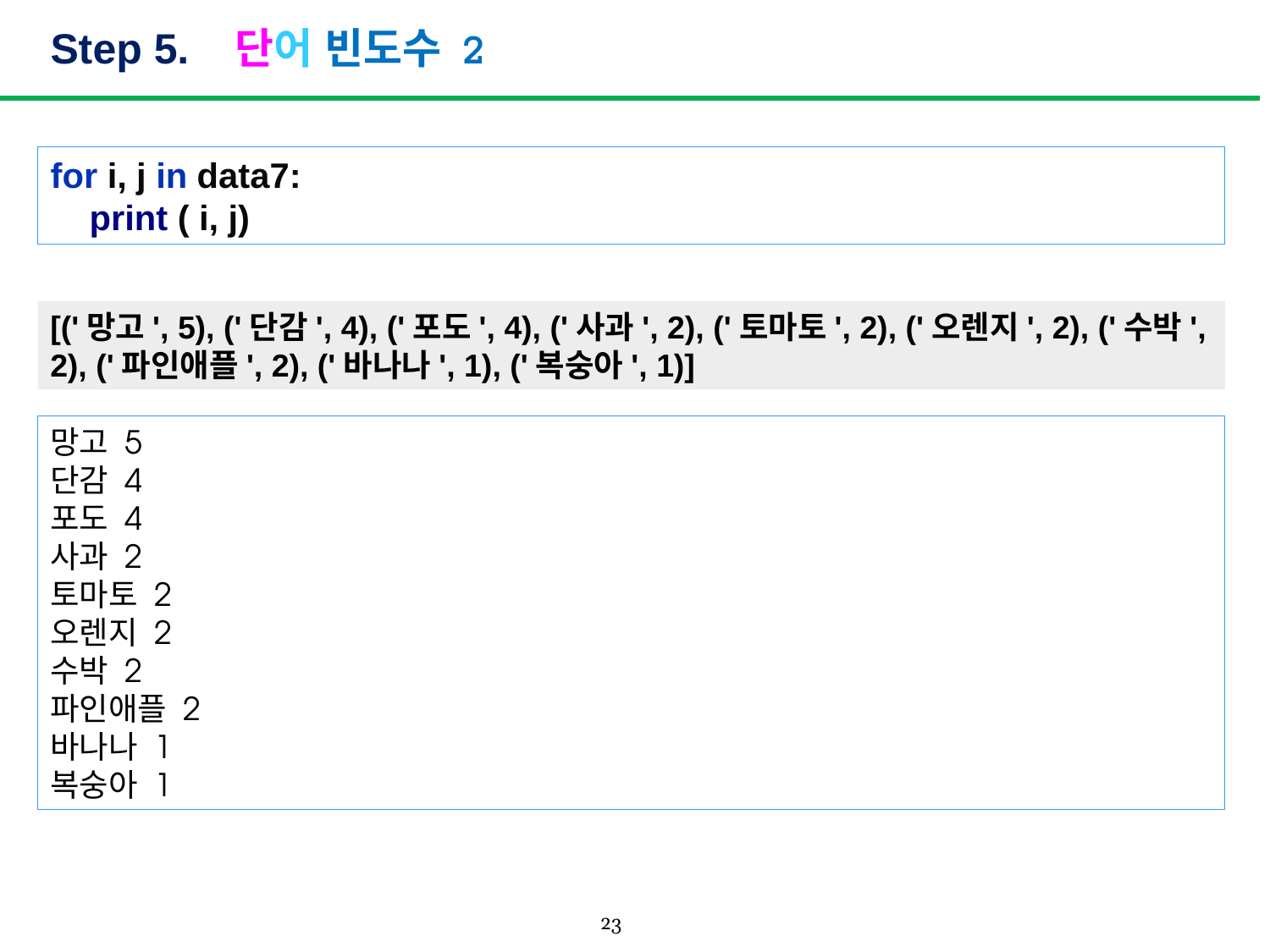

# Step 5.   단어 빈도수 2
for i, j in data7:
    print ( i, j)
[('망고', 5), ('단감', 4), ('포도', 4), ('사과', 2), ('토마토', 2), ('오렌지', 2), ('수박', 2), ('파인애플', 2), ('바나나', 1), ('복숭아', 1)]
망고 5
단감 4
포도 4
사과 2
토마토 2
오렌지 2
수박 2
파인애플 2
바나나 1
복숭아 1
23